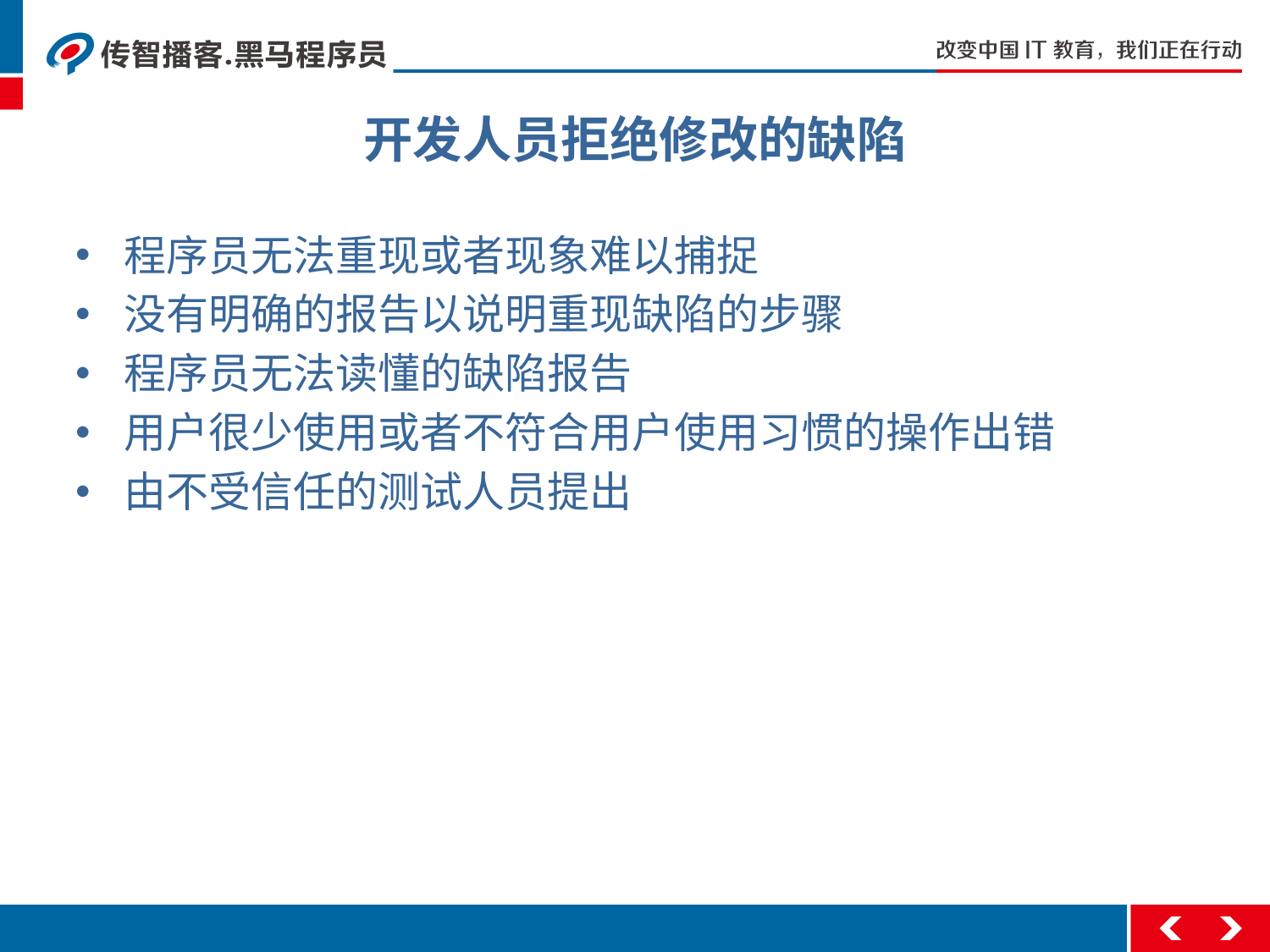

# 开发人员拒绝修改的缺陷
程序员无法重现或者现象难以捕捉
没有明确的报告以说明重现缺陷的步骤
程序员无法读懂的缺陷报告
用户很少使用或者不符合用户使用习惯的操作出错
由不受信任的测试人员提出